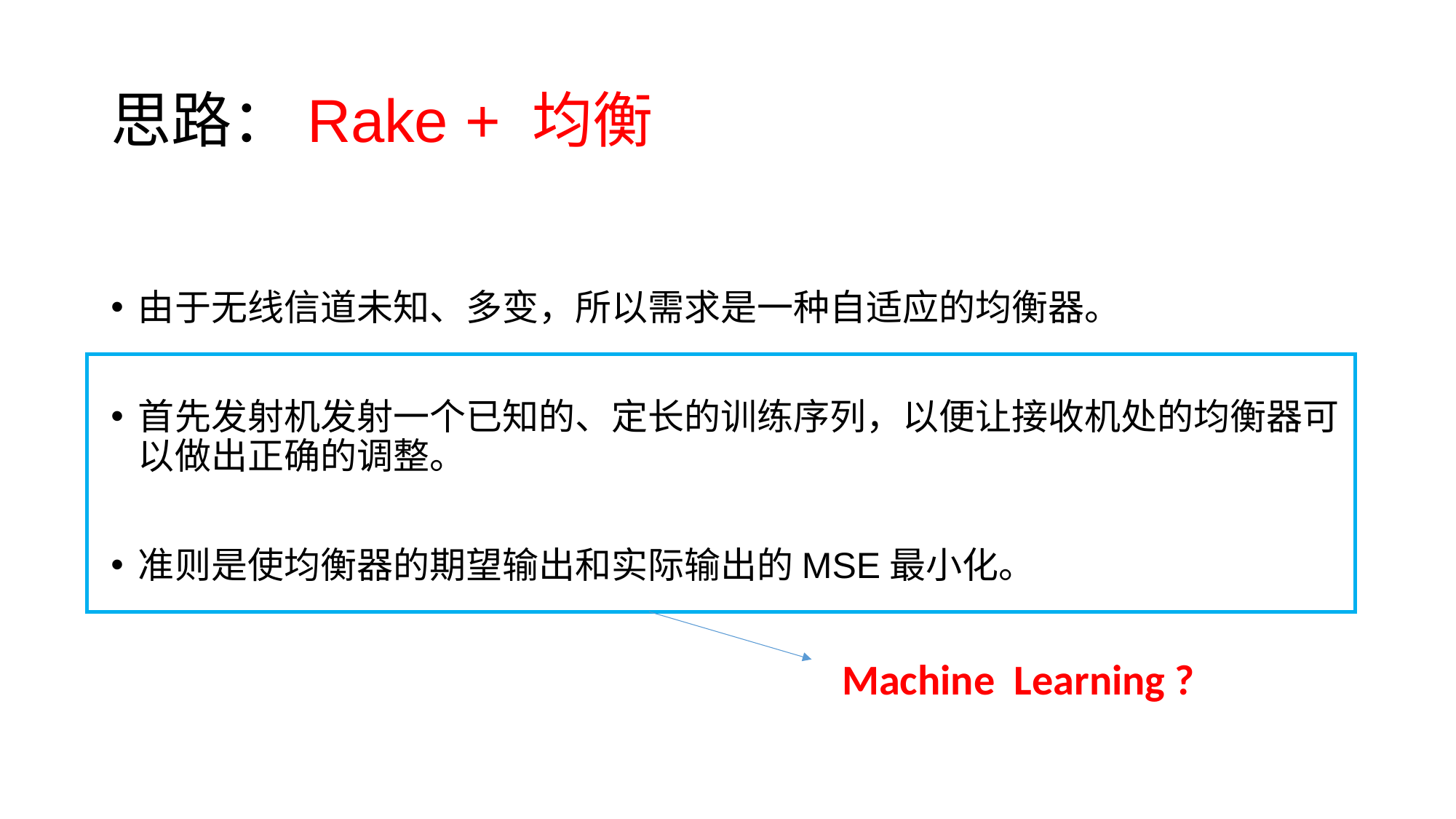

# 思路：Rake + 均衡

由于无线信道未知、多变，所以需求是一种自适应的均衡器。

首先发射机发射一个已知的、定长的训练序列，以便让接收机处的均衡器可以做出正确的调整。

准则是使均衡器的期望输出和实际输出的MSE最小化。

Machine  Learning ?